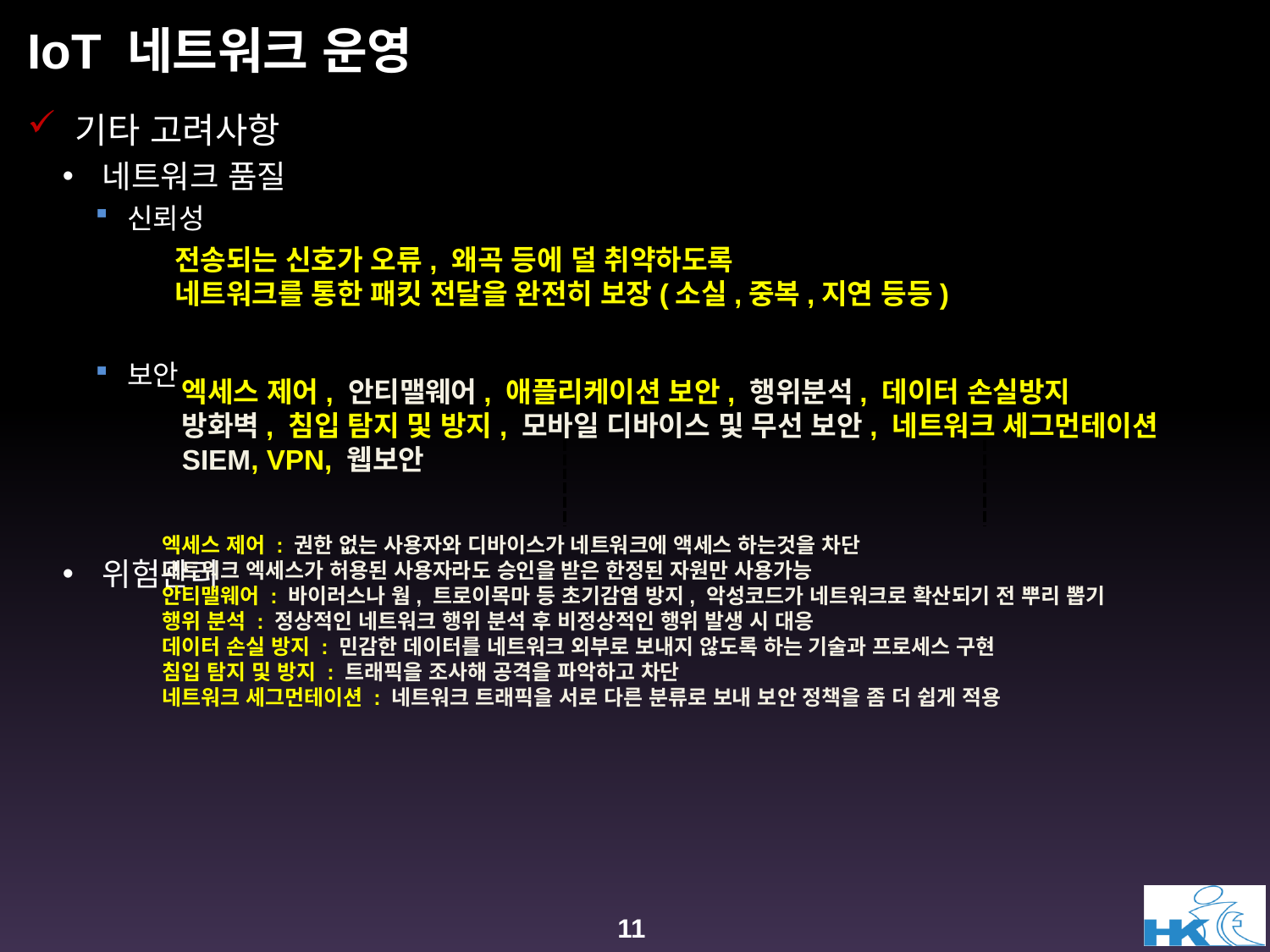

# IoT 네트워크 운영
기타 고려사항
네트워크 품질
신뢰성

보안

위험관리

전송되는 신호가 오류, 왜곡 등에 덜 취약하도록
네트워크를 통한 패킷 전달을 완전히 보장(소실,중복,지연 등등)
엑세스 제어, 안티맬웨어, 애플리케이션 보안, 행위분석, 데이터 손실방지
방화벽, 침입 탐지 및 방지, 모바일 디바이스 및 무선 보안, 네트워크 세그먼테이션
SIEM, VPN, 웹보안
엑세스 제어 : 권한 없는 사용자와 디바이스가 네트워크에 액세스 하는것을 차단
네트워크 엑세스가 허용된 사용자라도 승인을 받은 한정된 자원만 사용가능
안티맬웨어 : 바이러스나 웜, 트로이목마 등 초기감염 방지, 악성코드가 네트워크로 확산되기 전 뿌리 뽑기
행위 분석 : 정상적인 네트워크 행위 분석 후 비정상적인 행위 발생 시 대응
데이터 손실 방지 : 민감한 데이터를 네트워크 외부로 보내지 않도록 하는 기술과 프로세스 구현
침입 탐지 및 방지 : 트래픽을 조사해 공격을 파악하고 차단
네트워크 세그먼테이션 : 네트워크 트래픽을 서로 다른 분류로 보내 보안 정책을 좀 더 쉽게 적용
11